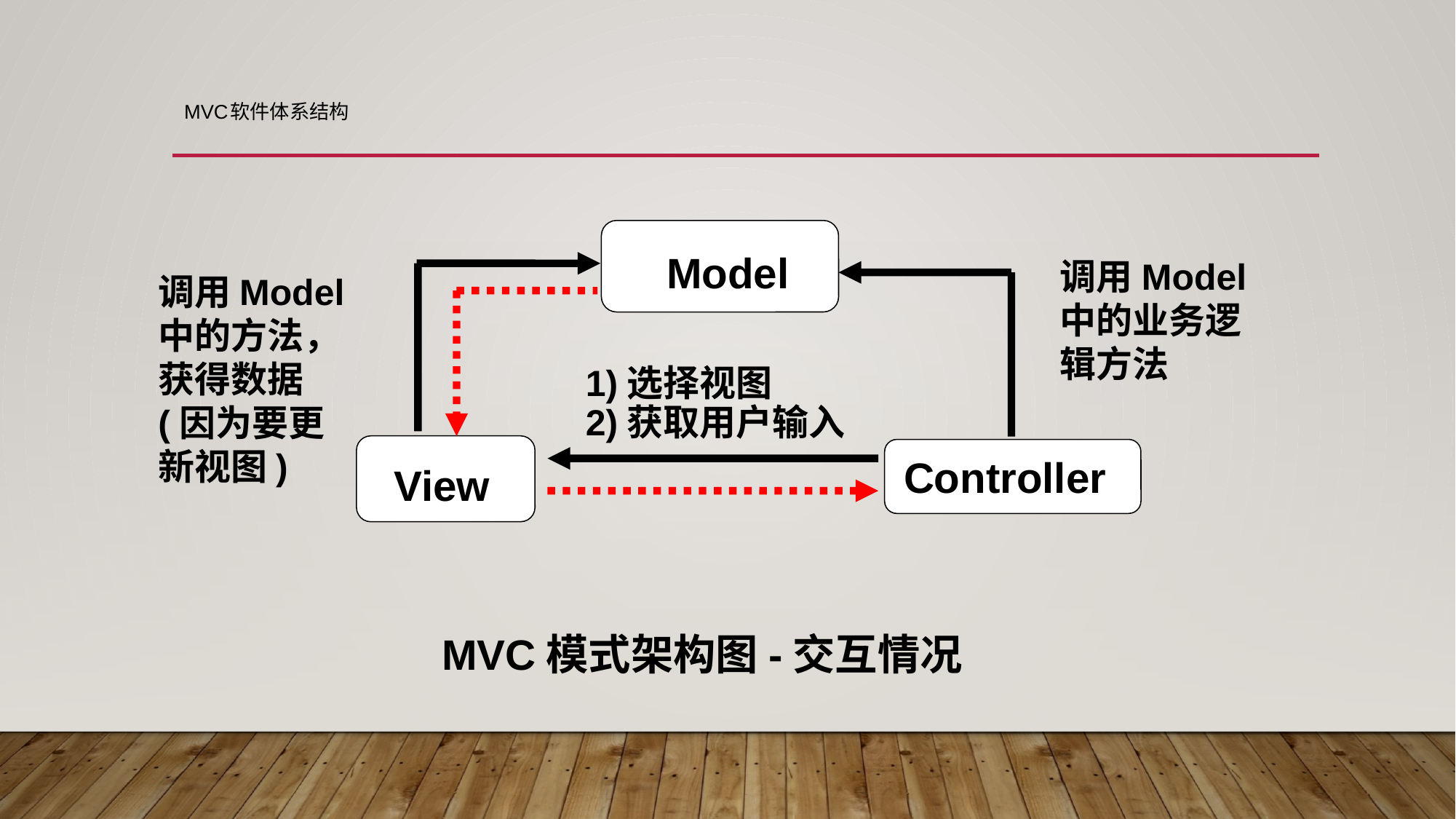

# MVC软件体系结构
       Model
调用Model中的业务逻辑方法
调用Model中的方法，获得数据(因为要更新视图)

1)选择视图
2)获取用户输入
View
Controller

MVC模式架构图-交互情况